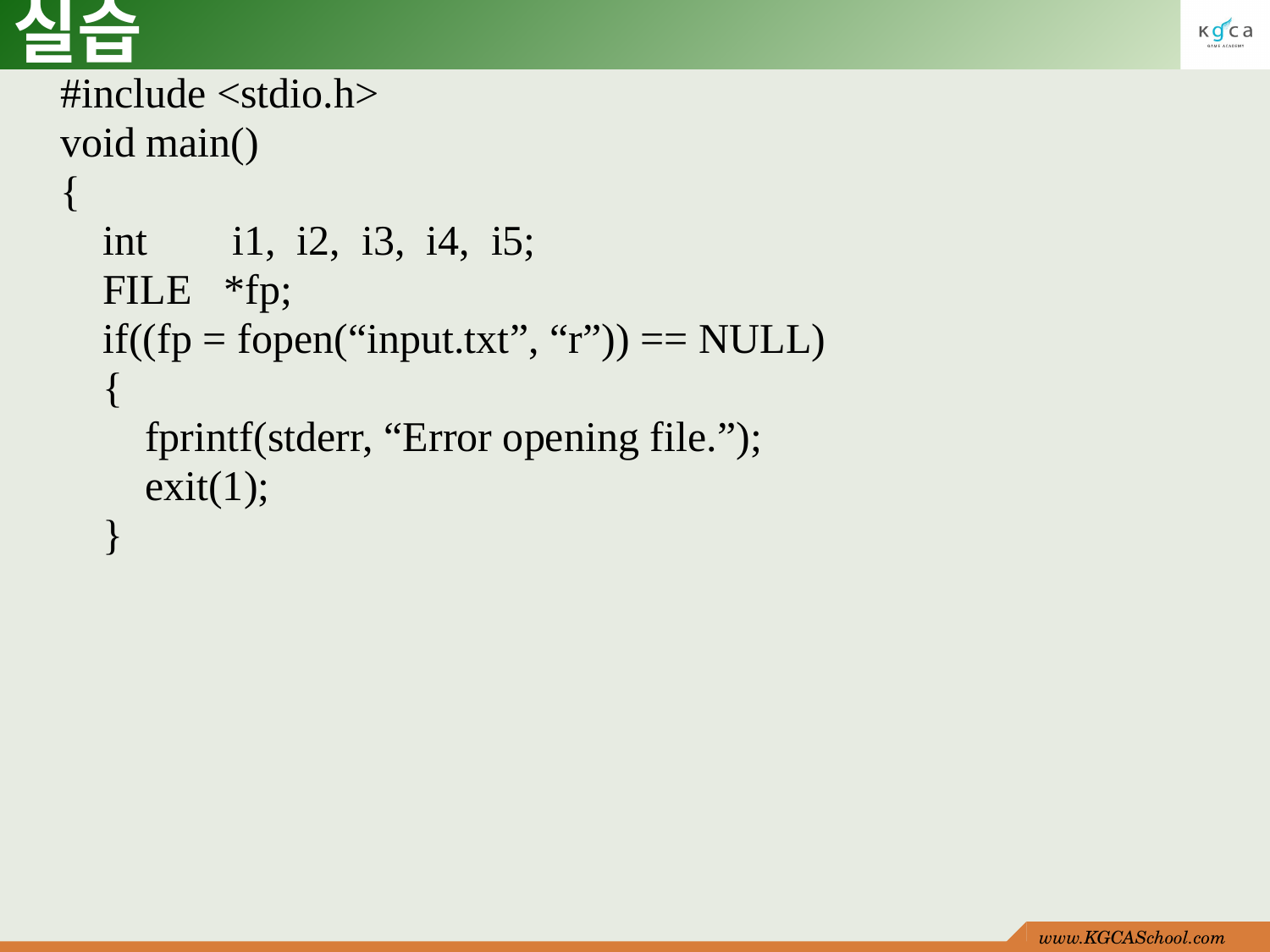

# 실습
#include <stdio.h>
void main()
{
    int        i1,  i2,  i3,  i4,  i5;
    FILE   *fp;
    if((fp = fopen(“input.txt”, “r”)) == NULL)
    {
        fprintf(stderr, “Error opening file.”);
        exit(1);
    }